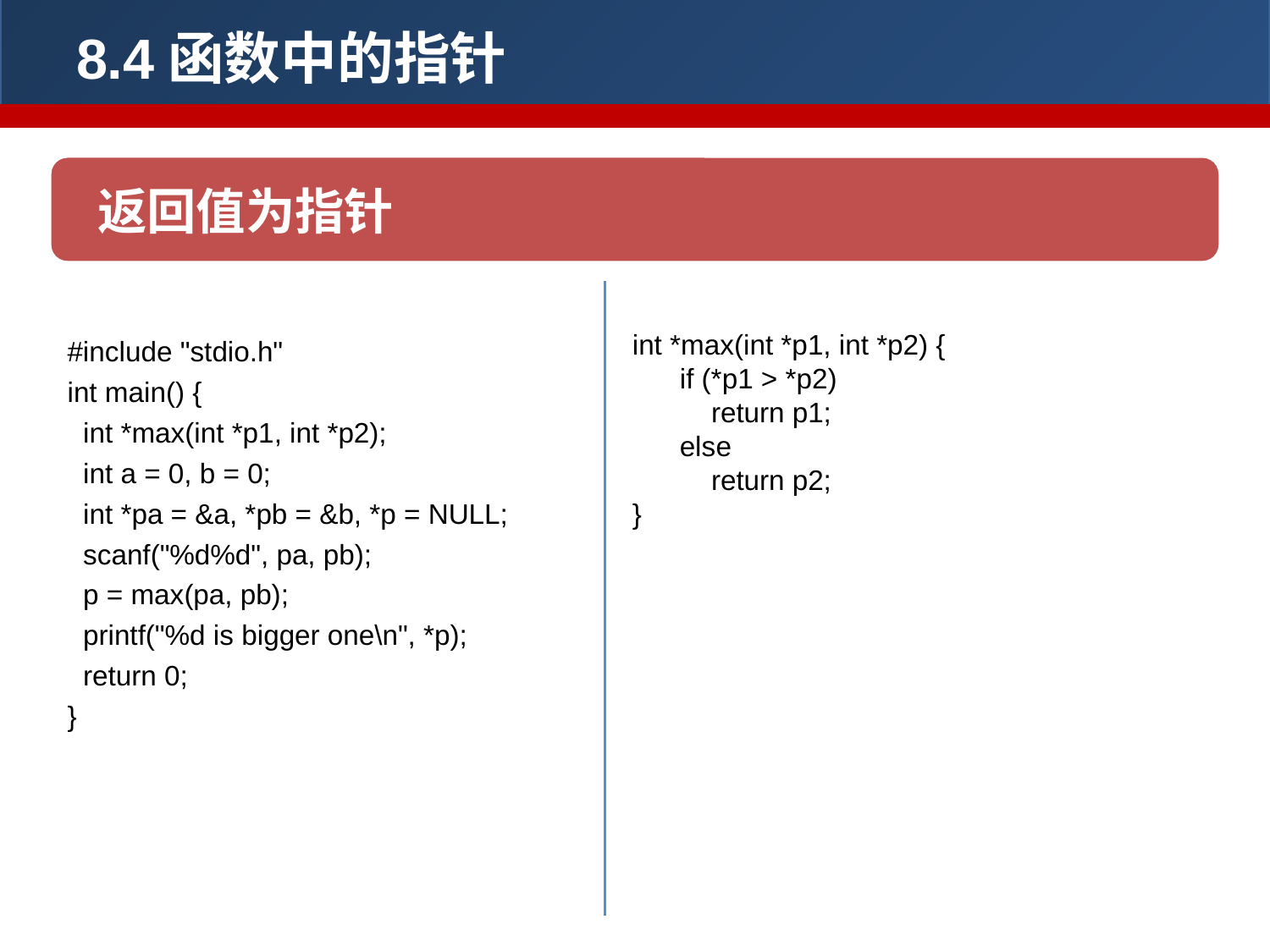

8.4函数中的指针
返回值为指针
#include "stdio.h"
int main() {
  int *max(int *p1, int *p2);
  int a = 0, b = 0;
  int *pa = &a, *pb = &b, *p = NULL;
  scanf("%d%d", pa, pb);
  p = max(pa, pb);
  printf("%d is bigger one\n", *p);
  return 0;
}

int *max(int *p1, int *p2) {
	  if (*p1 > *p2)
	      return p1;
	  else
	      return p2;
}